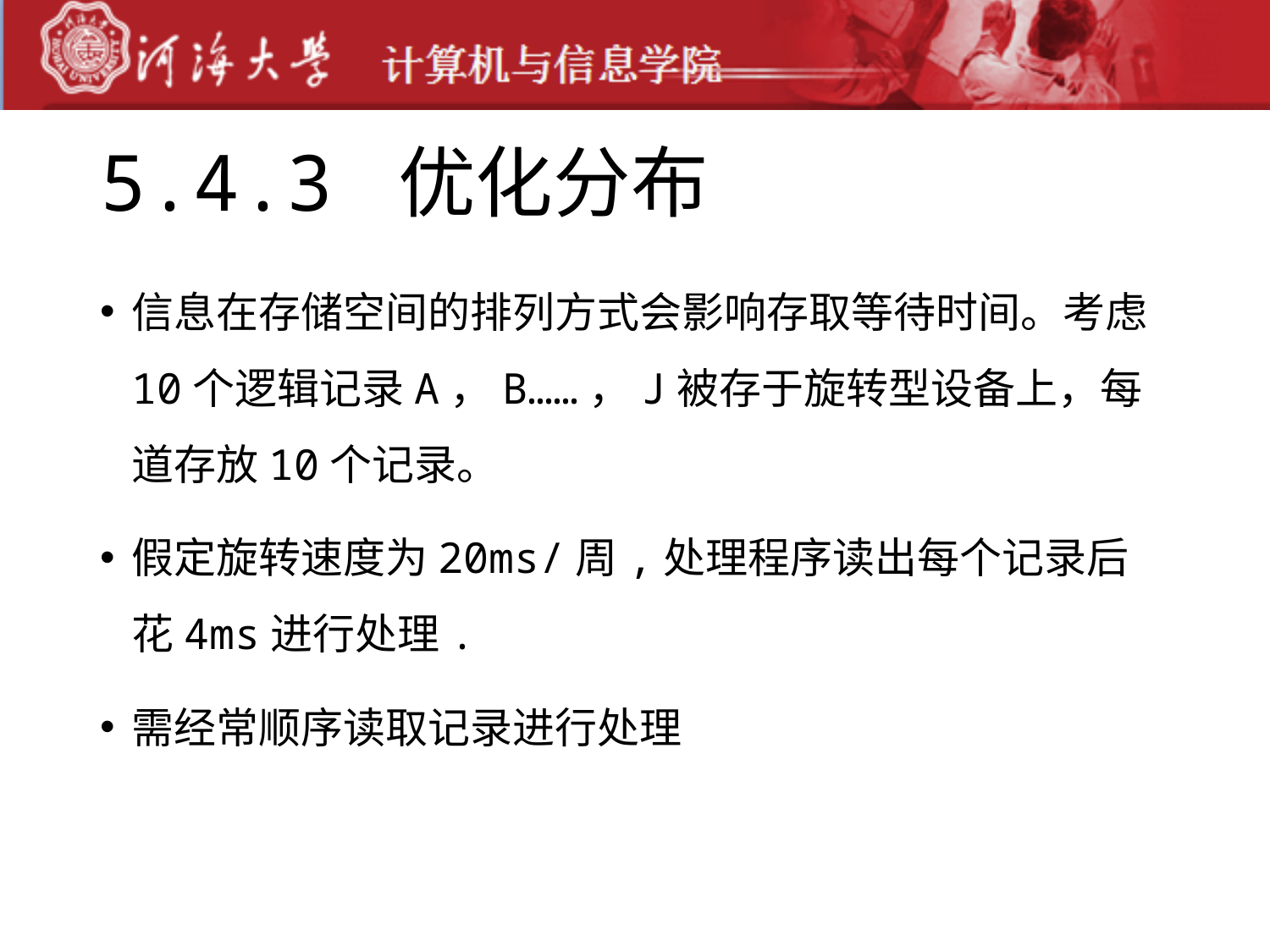

# 5.4.3 优化分布
信息在存储空间的排列方式会影响存取等待时间。考虑10个逻辑记录A，B……，J被存于旋转型设备上，每道存放10个记录。
假定旋转速度为20ms/周,处理程序读出每个记录后花4ms进行处理.
需经常顺序读取记录进行处理